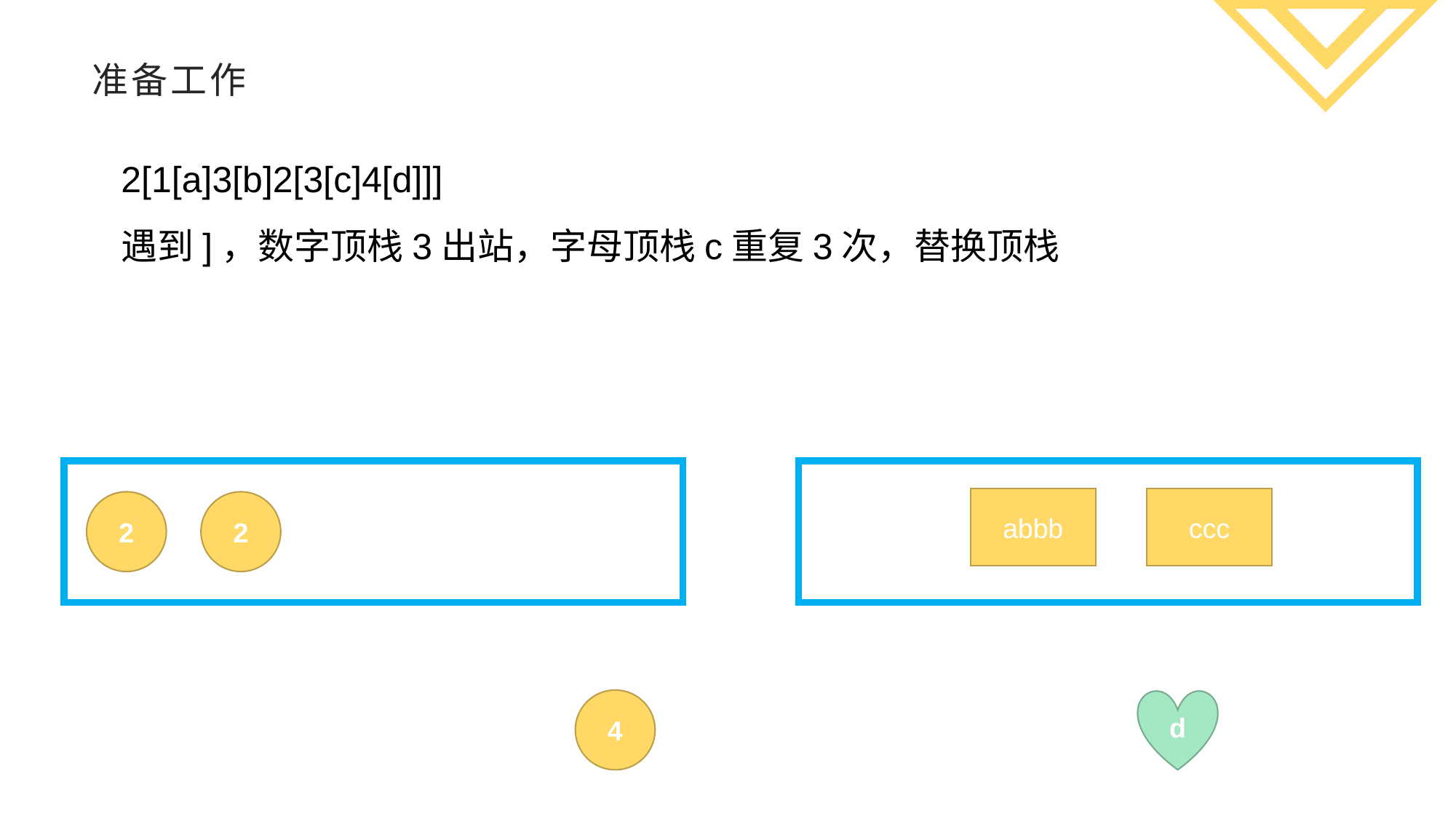

# 准备工作
2[1[a]3[b]2[3[c]4[d]]]
遇到]，数字顶栈3出站，字母顶栈c重复3次，替换顶栈

abbb
ccc
2
2
4
d